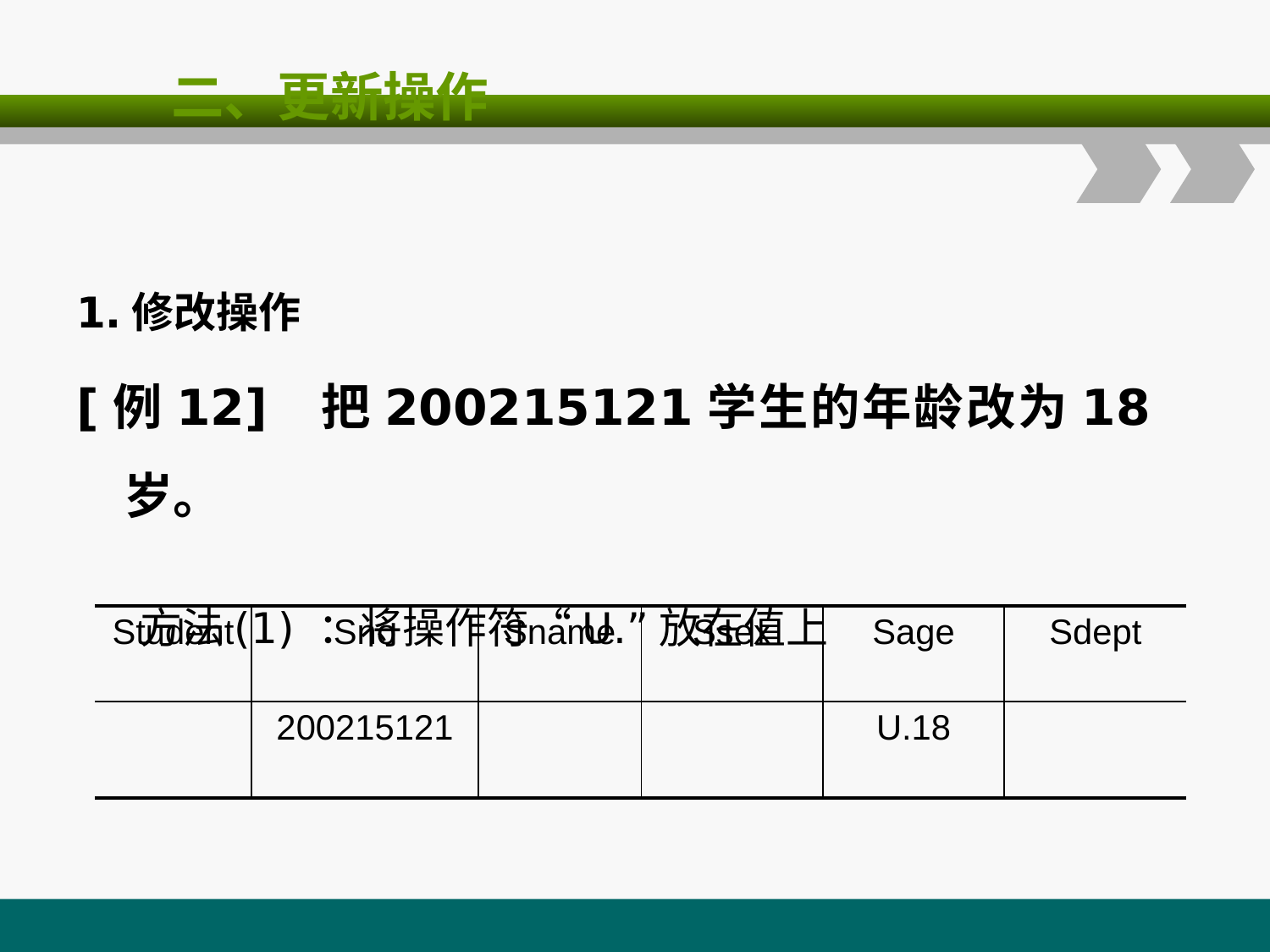

# 二、更新操作
1.修改操作
[例12]  把200215121学生的年龄改为18岁。

方法(1) ：将操作符“U.”放在值上

| Student | Sno | Sname | Ssex | Sage | Sdept |
| --- | --- | --- | --- | --- | --- |
|  | 200215121 |  |  | U.18 |  |